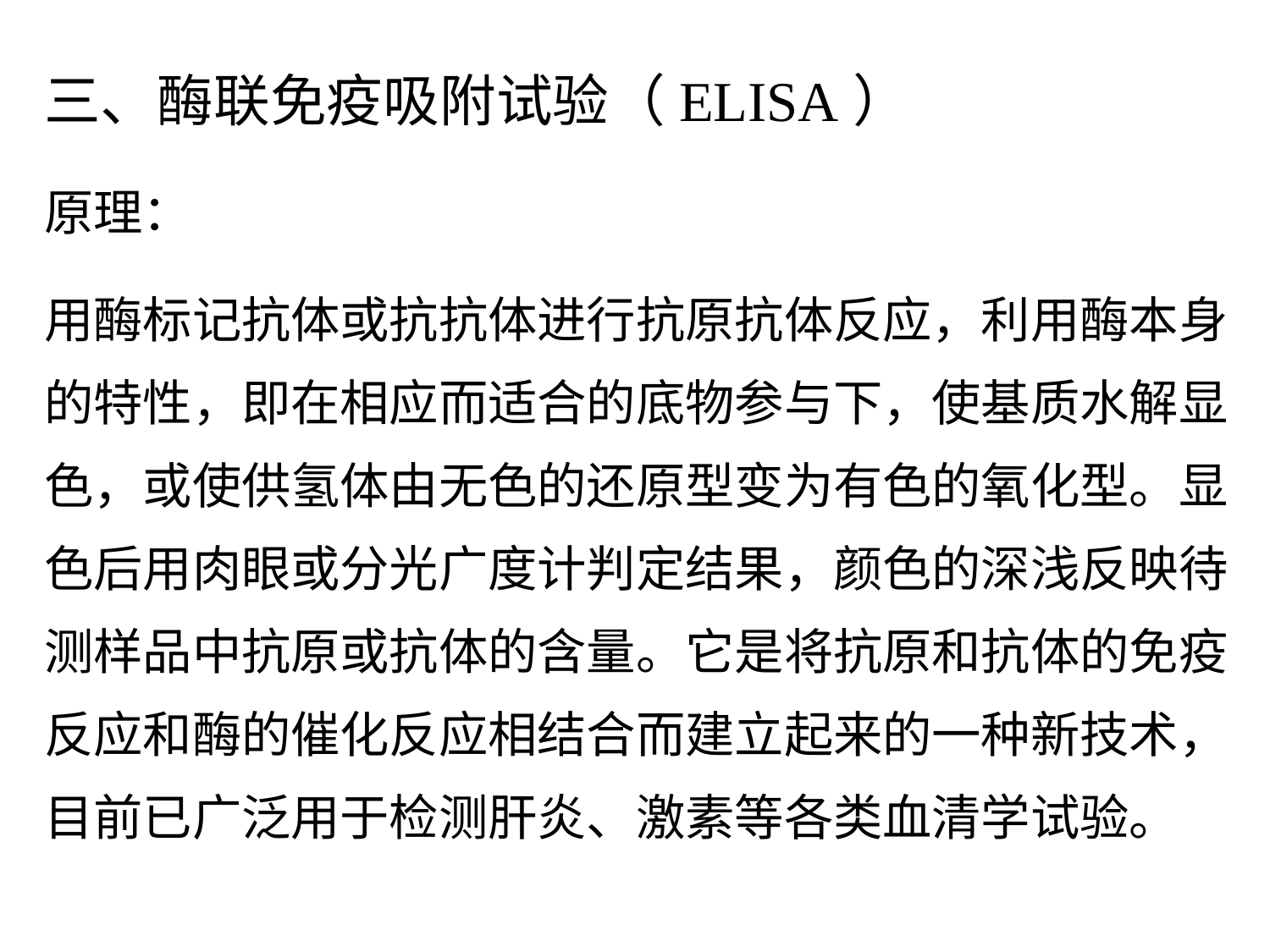

三、酶联免疫吸附试验（ELISA）
原理：
用酶标记抗体或抗抗体进行抗原抗体反应，利用酶本身的特性，即在相应而适合的底物参与下，使基质水解显色，或使供氢体由无色的还原型变为有色的氧化型。显色后用肉眼或分光广度计判定结果，颜色的深浅反映待测样品中抗原或抗体的含量。它是将抗原和抗体的免疫反应和酶的催化反应相结合而建立起来的一种新技术，目前已广泛用于检测肝炎、激素等各类血清学试验。